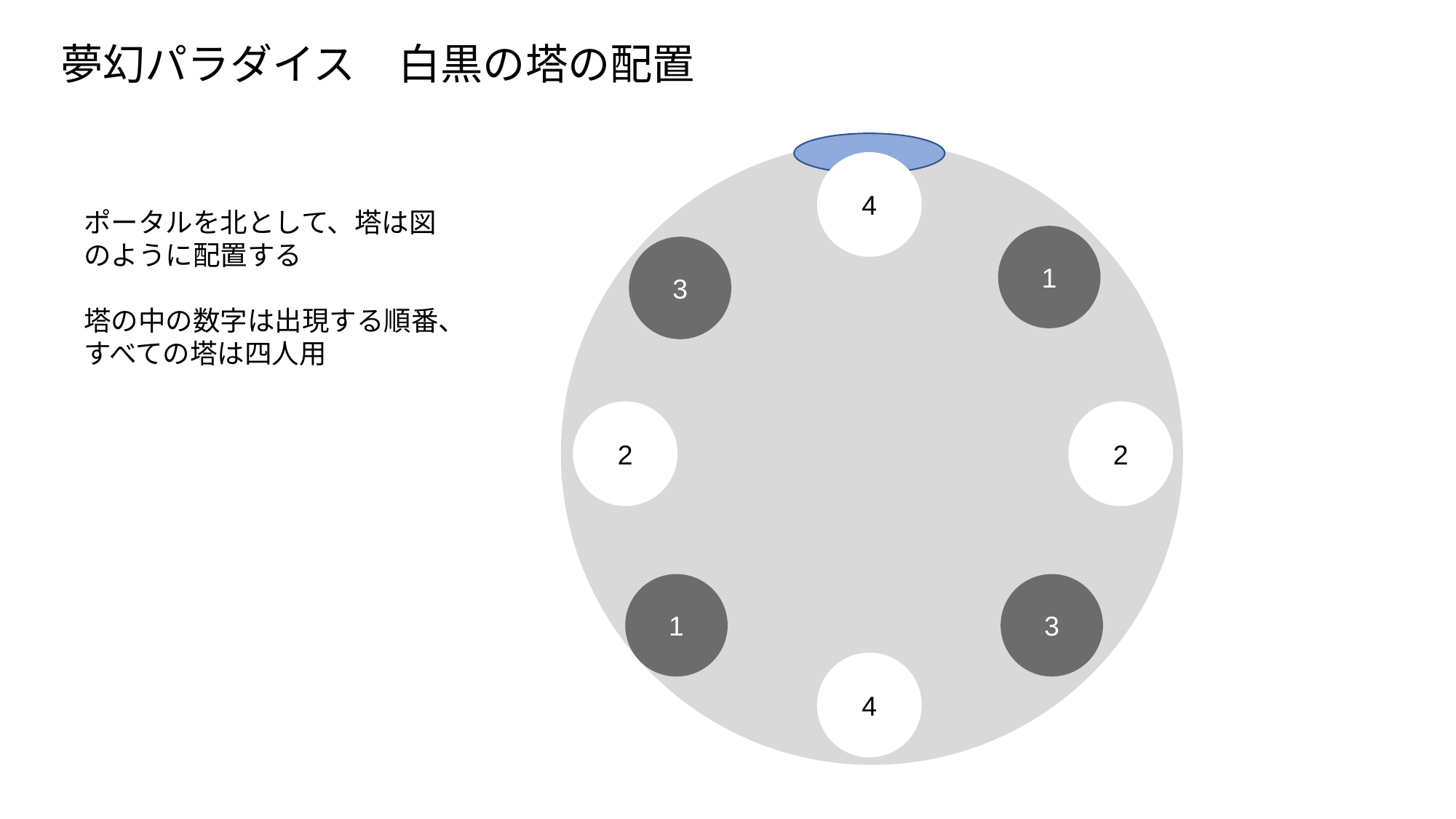

# 夢幻パラダイス　白黒の塔の配置

4
ポータルを北として、塔は図のように配置する

塔の中の数字は出現する順番、すべての塔は四人用

1
3
2
2
3
1
4